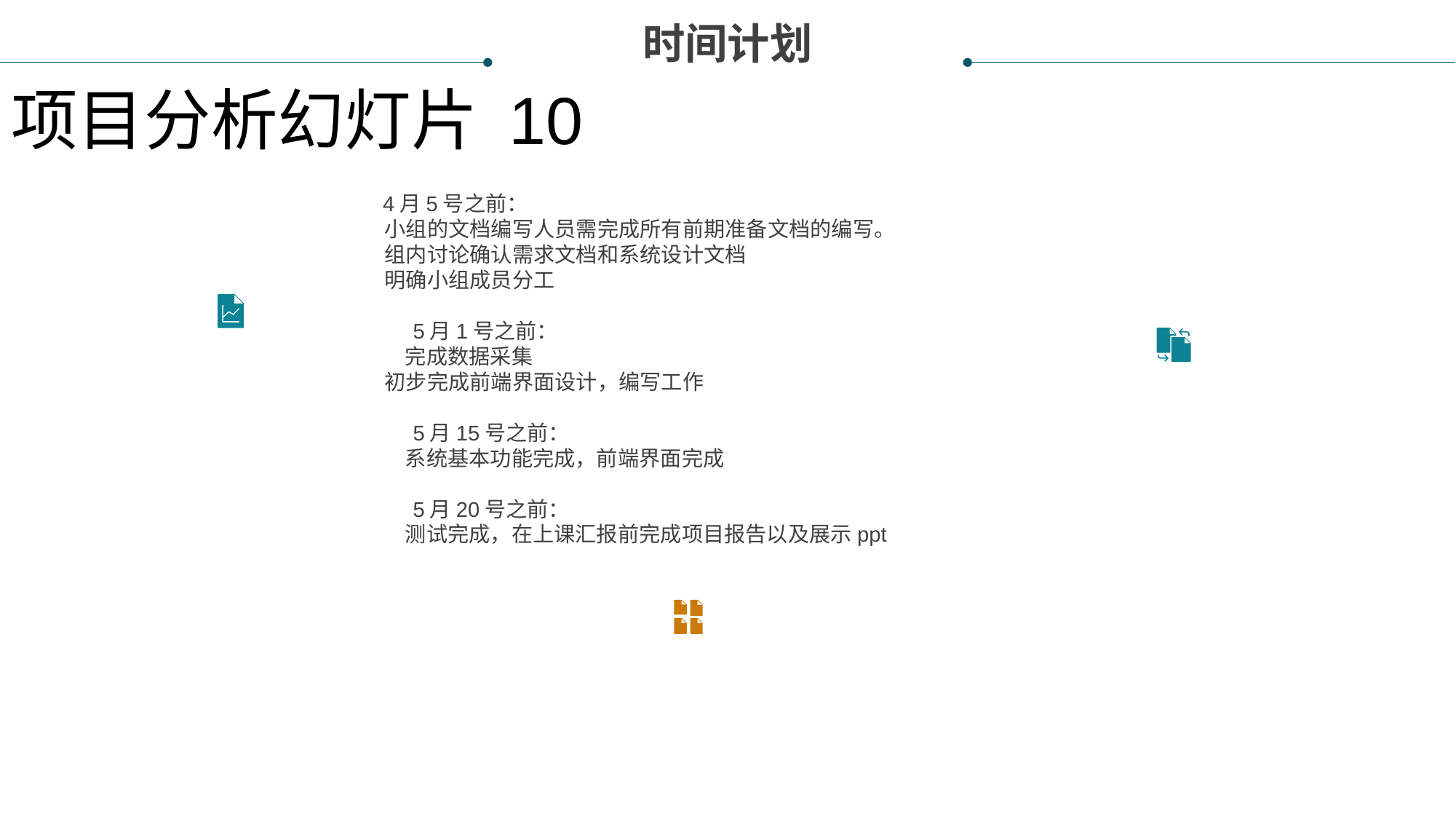

时间计划
项目分析幻灯片 10
     4月5号之前：
小组的文档编写人员需完成所有前期准备文档的编写。
组内讨论确认需求文档和系统设计文档
明确小组成员分工

          5月1号之前：
          完成数据采集
初步完成前端界面设计，编写工作

          5月15号之前：
          系统基本功能完成，前端界面完成

          5月20号之前：
          测试完成，在上课汇报前完成项目报告以及展示ppt